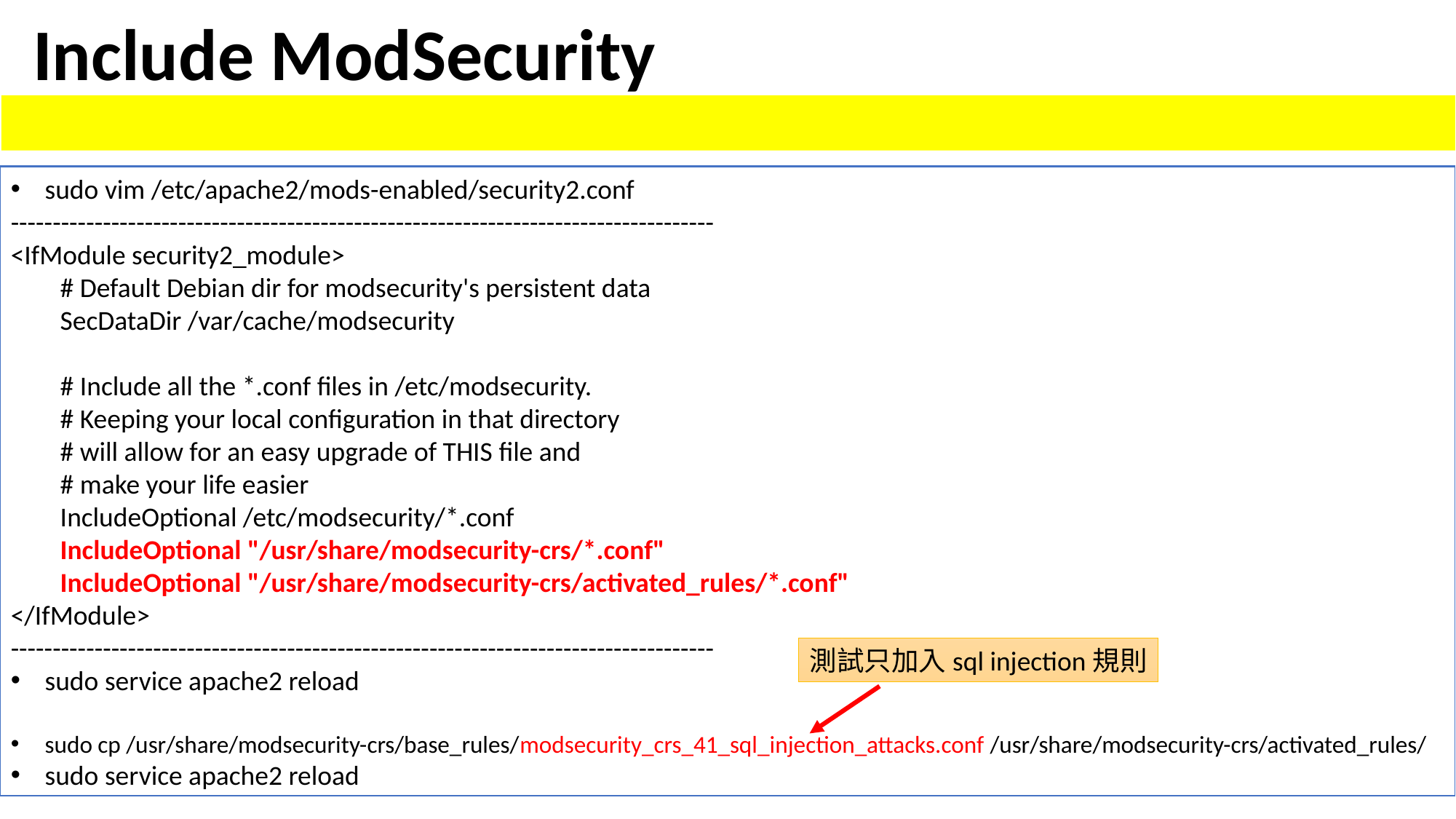

Include ModSecurity

sudo vim /etc/apache2/mods-enabled/security2.conf
------------------------------------------------------------------------------------
<IfModule security2_module>
        # Default Debian dir for modsecurity's persistent data
        SecDataDir /var/cache/modsecurity

        # Include all the *.conf files in /etc/modsecurity.
        # Keeping your local configuration in that directory
        # will allow for an easy upgrade of THIS file and
        # make your life easier
        IncludeOptional /etc/modsecurity/*.conf
        IncludeOptional "/usr/share/modsecurity-crs/*.conf"
        IncludeOptional "/usr/share/modsecurity-crs/activated_rules/*.conf"
</IfModule>
------------------------------------------------------------------------------------
sudo service apache2 reload

sudo cp /usr/share/modsecurity-crs/base_rules/modsecurity_crs_41_sql_injection_attacks.conf /usr/share/modsecurity-crs/activated_rules/
sudo service apache2 reload
測試只加入sql injection規則